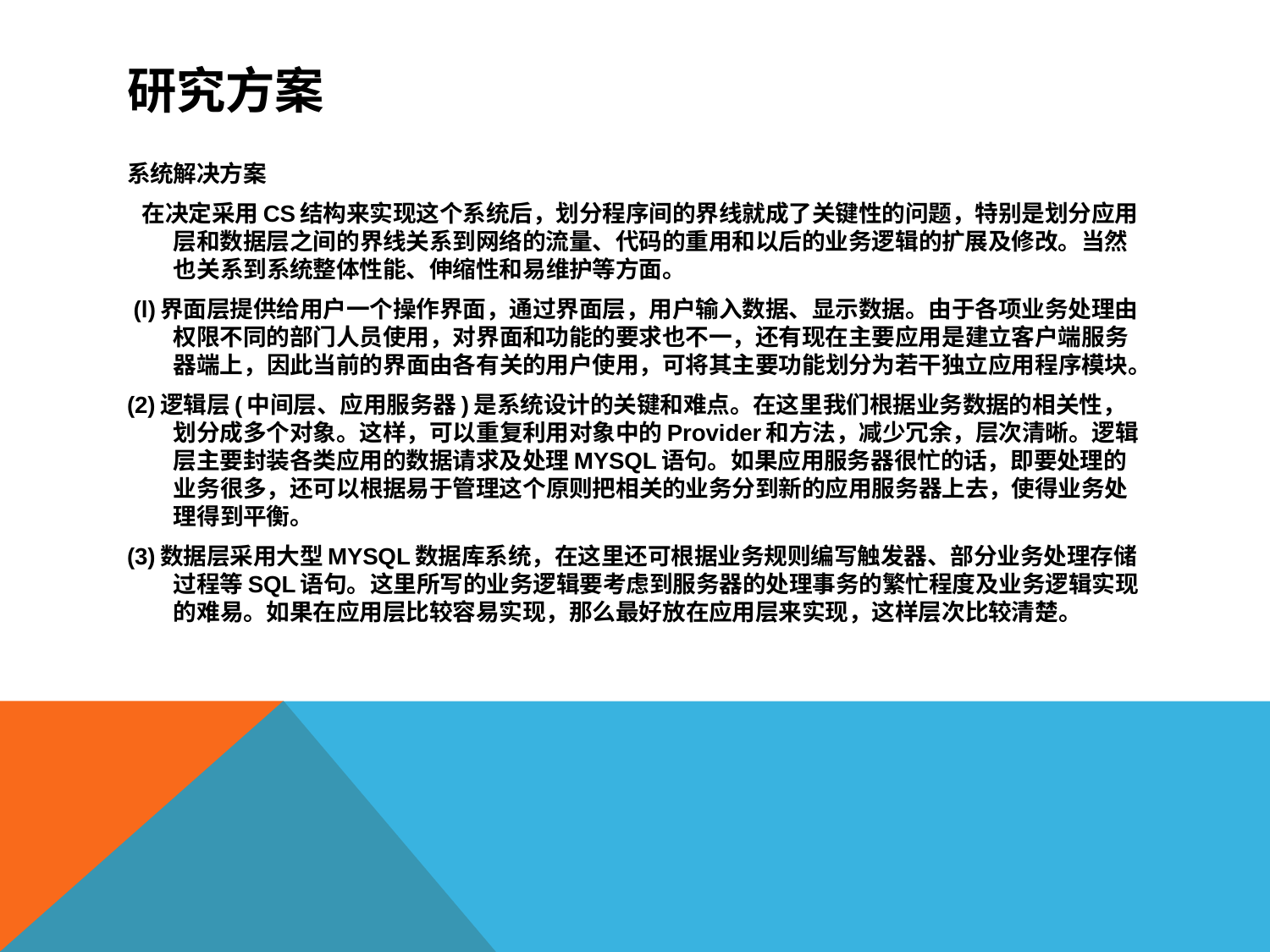

# 研究方案
系统解决方案
  在决定采用CS结构来实现这个系统后，划分程序间的界线就成了关键性的问题，特别是划分应用层和数据层之间的界线关系到网络的流量、代码的重用和以后的业务逻辑的扩展及修改。当然也关系到系统整体性能、伸缩性和易维护等方面。
 (l)界面层提供给用户一个操作界面，通过界面层，用户输入数据、显示数据。由于各项业务处理由权限不同的部门人员使用，对界面和功能的要求也不一，还有现在主要应用是建立客户端服务器端上，因此当前的界面由各有关的用户使用，可将其主要功能划分为若干独立应用程序模块。
(2)逻辑层(中间层、应用服务器)是系统设计的关键和难点。在这里我们根据业务数据的相关性，划分成多个对象。这样，可以重复利用对象中的Provider和方法，减少冗余，层次清晰。逻辑层主要封装各类应用的数据请求及处理MYSQL语句。如果应用服务器很忙的话，即要处理的业务很多，还可以根据易于管理这个原则把相关的业务分到新的应用服务器上去，使得业务处理得到平衡。
(3)数据层采用大型MYSQL数据库系统，在这里还可根据业务规则编写触发器、部分业务处理存储过程等SQL语句。这里所写的业务逻辑要考虑到服务器的处理事务的繁忙程度及业务逻辑实现的难易。如果在应用层比较容易实现，那么最好放在应用层来实现，这样层次比较清楚。